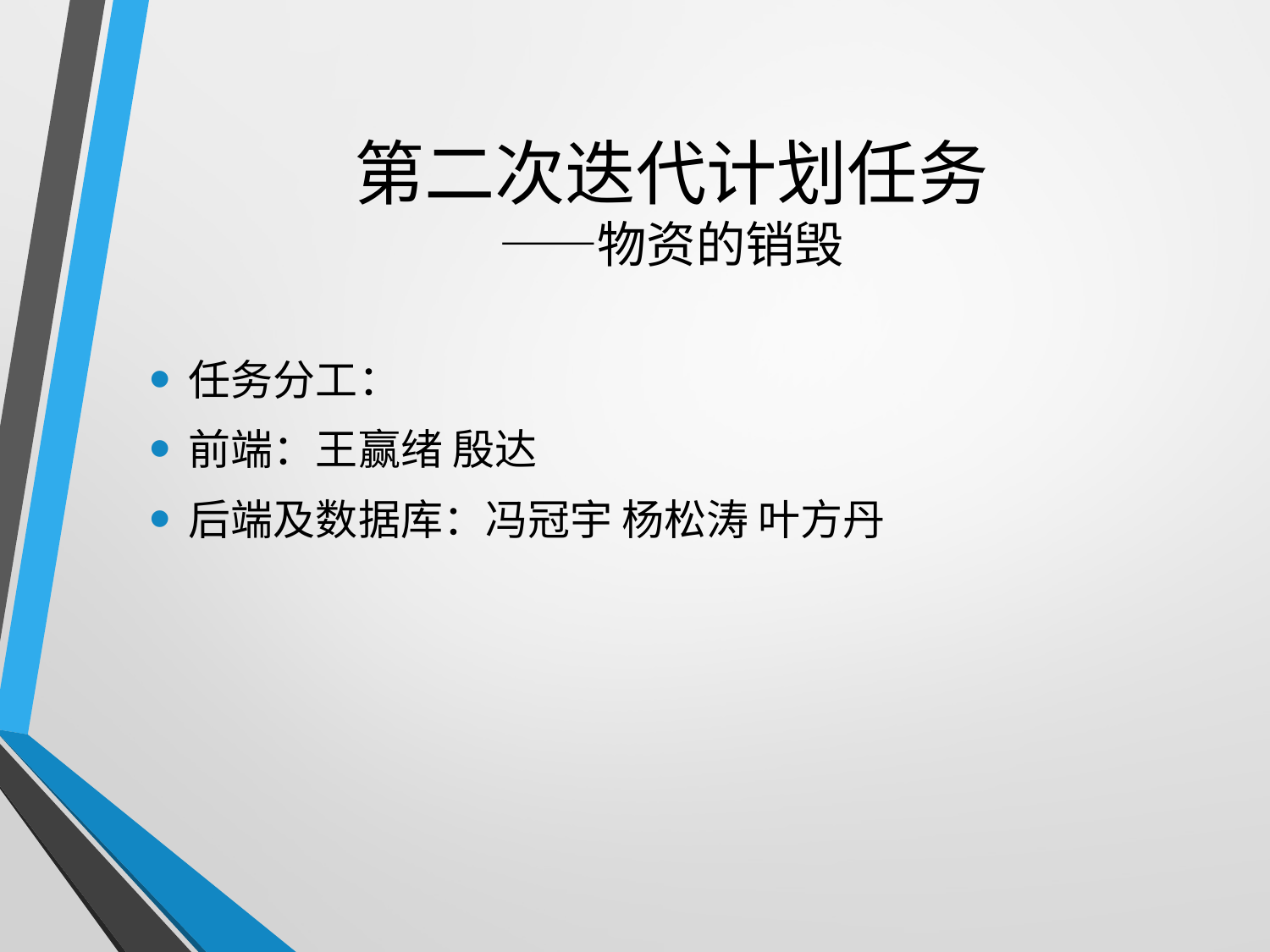

# 第二次迭代计划任务 ——物资的销毁
任务分工：
前端：王赢绪 殷达
后端及数据库：冯冠宇 杨松涛 叶方丹